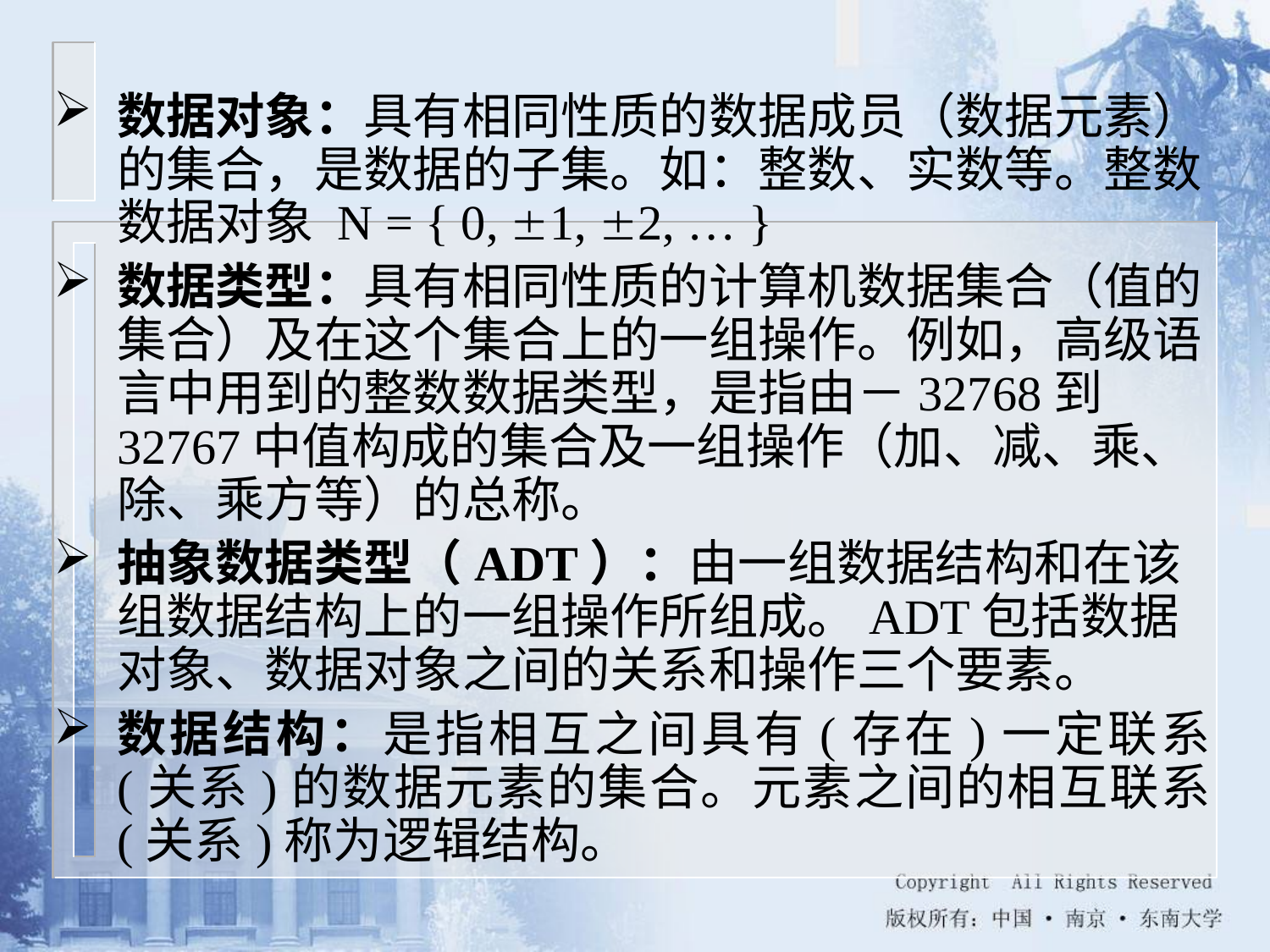

数据对象：具有相同性质的数据成员（数据元素）的集合，是数据的子集。如：整数、实数等。整数数据对象 N = { 0, ±1, ±2, … }
数据类型：具有相同性质的计算机数据集合（值的集合）及在这个集合上的一组操作。例如，高级语言中用到的整数数据类型，是指由－32768到32767中值构成的集合及一组操作（加、减、乘、除、乘方等）的总称。
抽象数据类型（ADT）：由一组数据结构和在该组数据结构上的一组操作所组成。ADT包括数据对象、数据对象之间的关系和操作三个要素。
数据结构：是指相互之间具有(存在)一定联系(关系)的数据元素的集合。元素之间的相互联系(关系)称为逻辑结构。